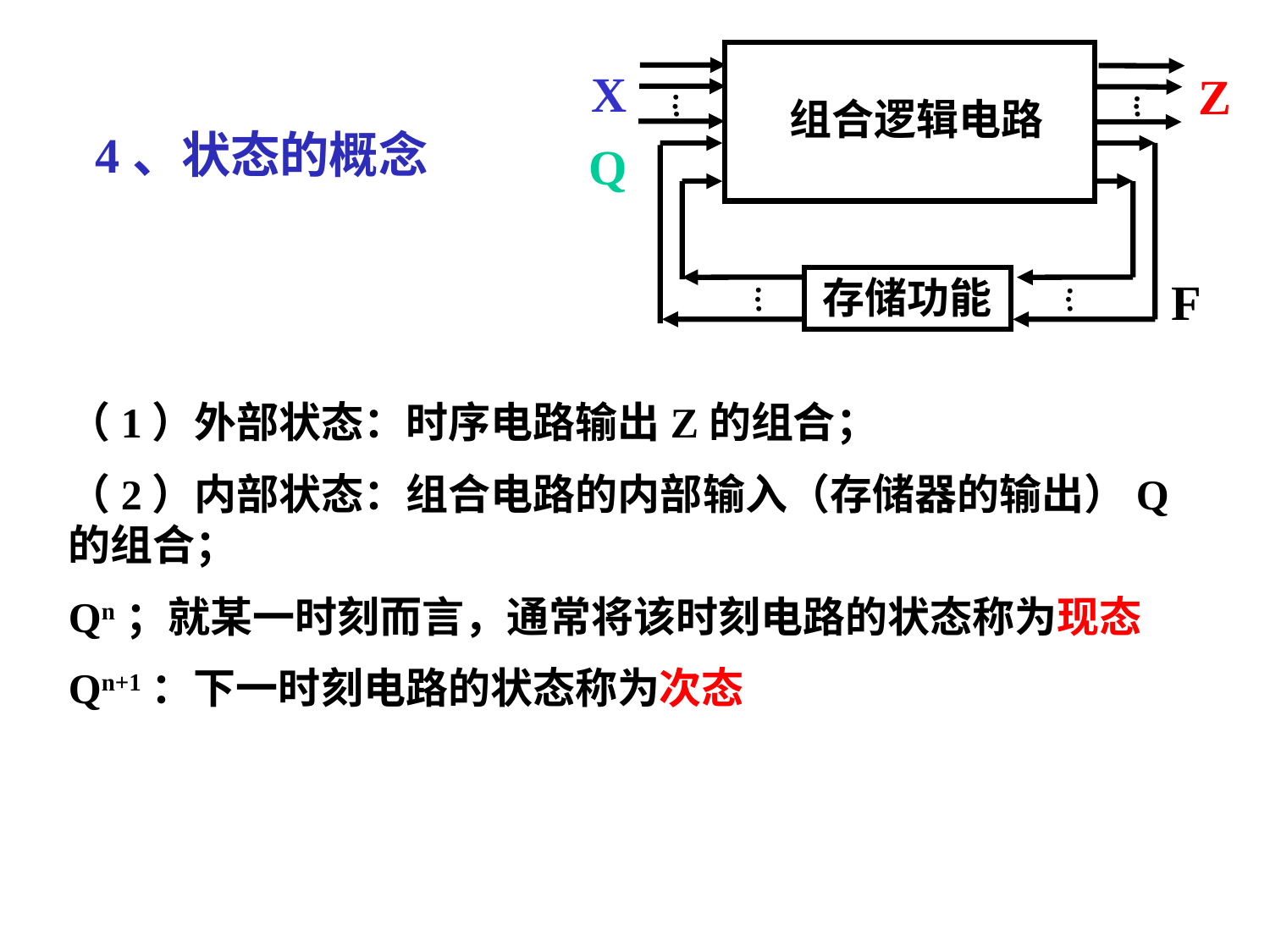

.
.
X
Z
.
.

.
.

组合逻辑电路

Q

.
.
.
.
.
.
F
存储功能

4、状态的概念
（1）外部状态：时序电路输出Z的组合；
（2）内部状态：组合电路的内部输入（存储器的输出）Q的组合；
Qn；就某一时刻而言，通常将该时刻电路的状态称为现态
Qn+1：下一时刻电路的状态称为次态